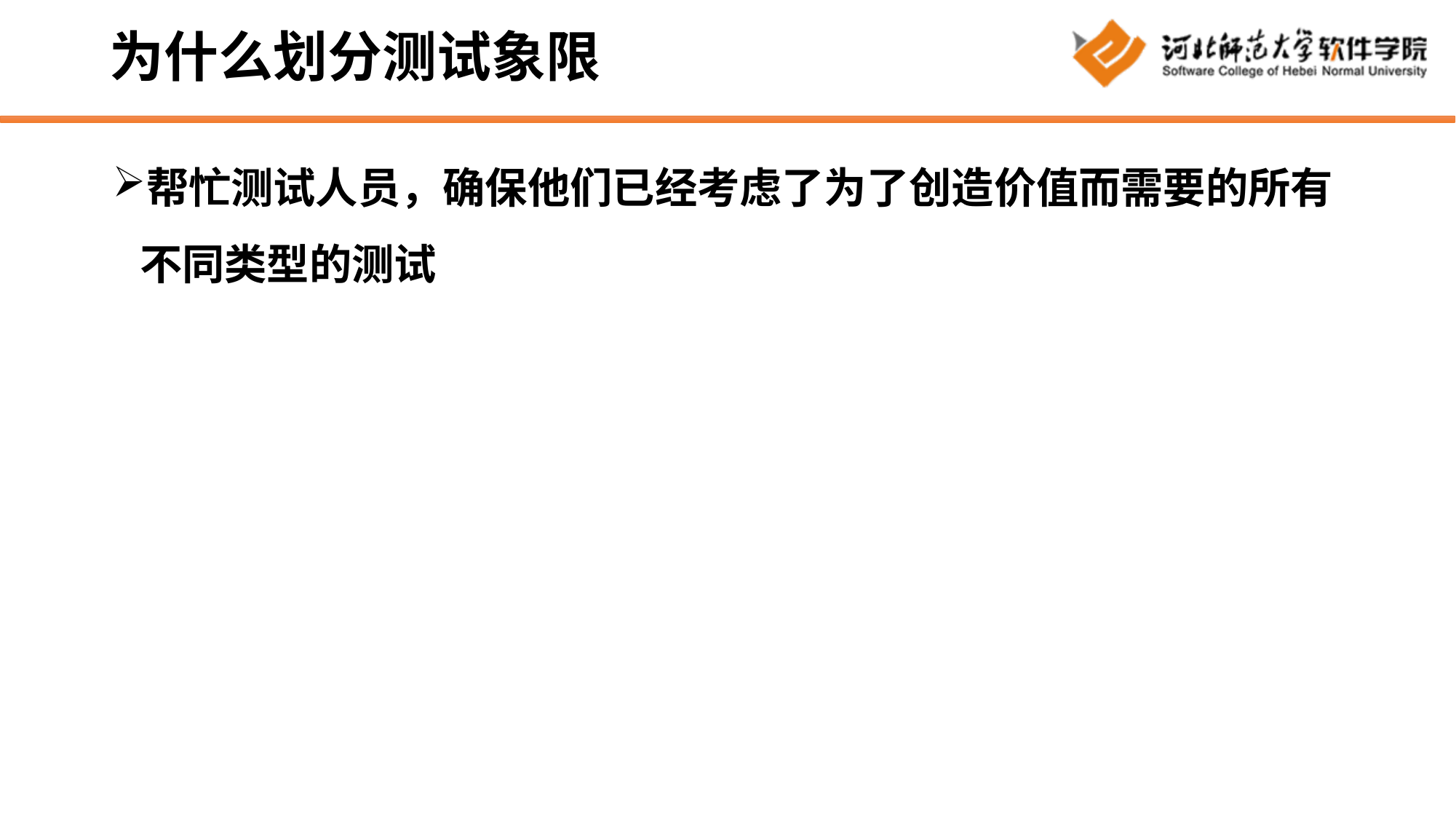

# 为什么划分测试象限
帮忙测试人员，确保他们已经考虑了为了创造价值而需要的所有不同类型的测试